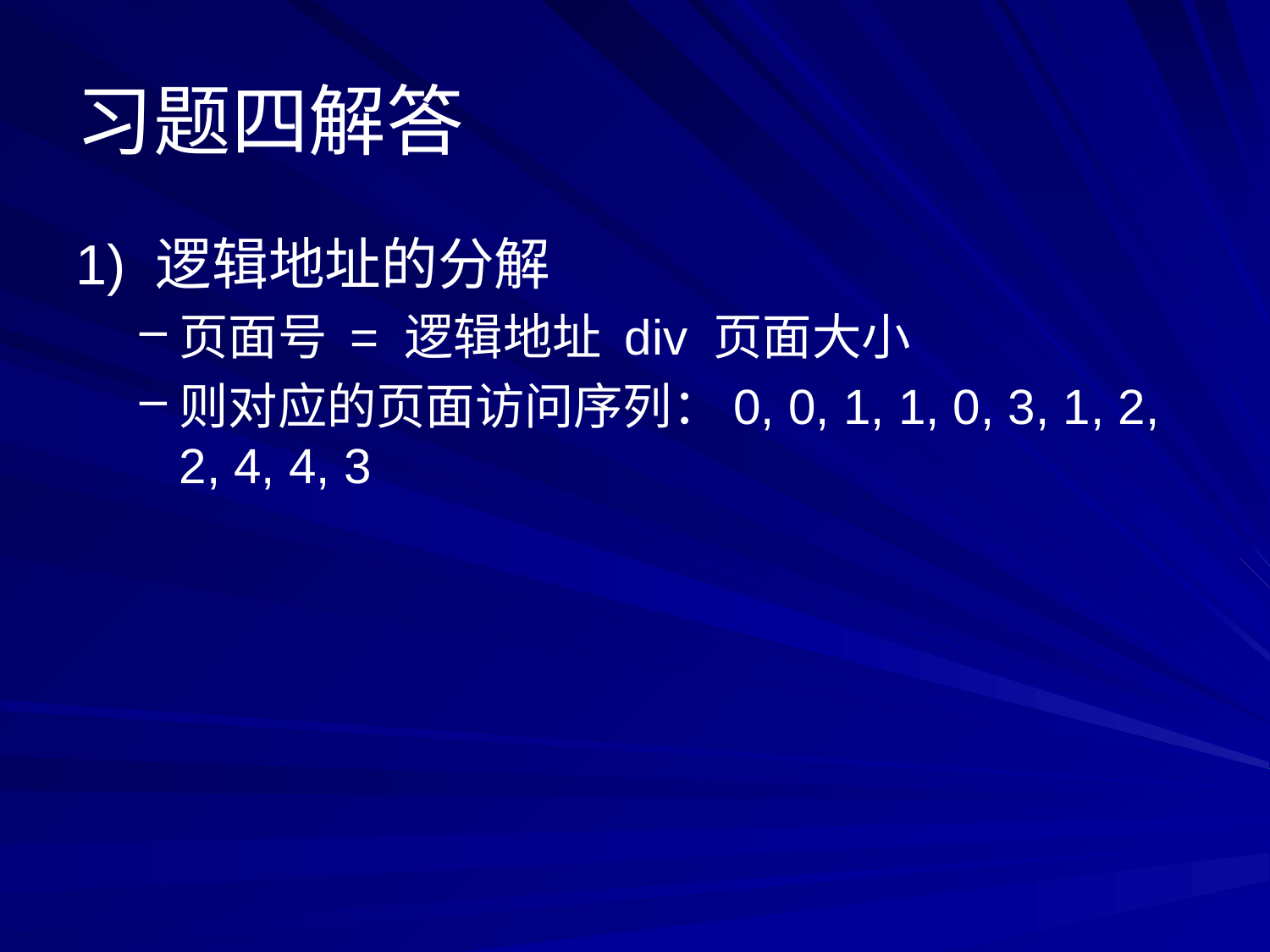

# 习题四解答
1) 逻辑地址的分解
页面号 = 逻辑地址 div 页面大小
则对应的页面访问序列：0, 0, 1, 1, 0, 3, 1, 2, 2, 4, 4, 3